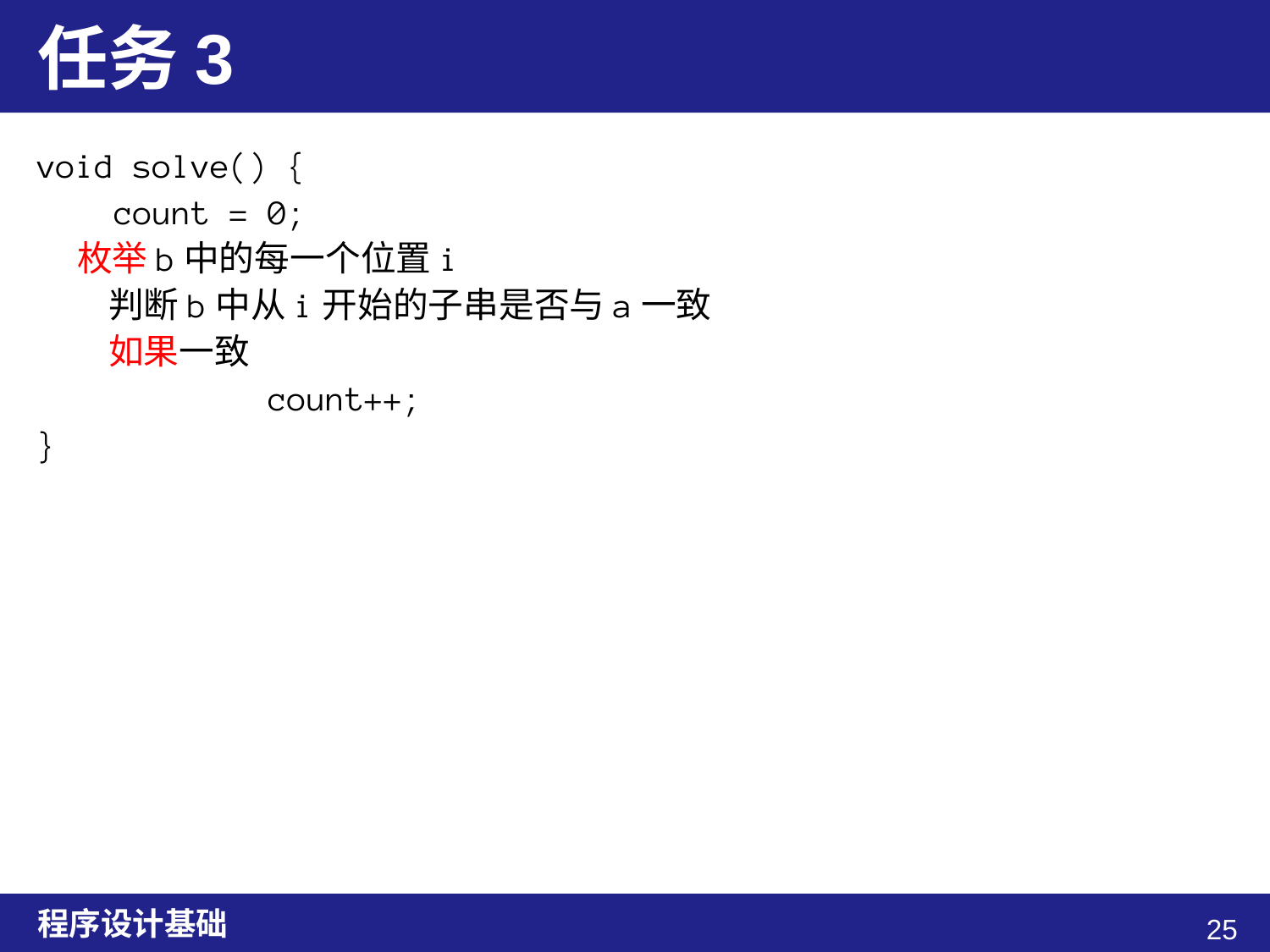

# 任务3
void solve() {
    count = 0;
    枚举b中的每一个位置i
        判断b中从i开始的子串是否与a一致
        如果一致
            count++;
}